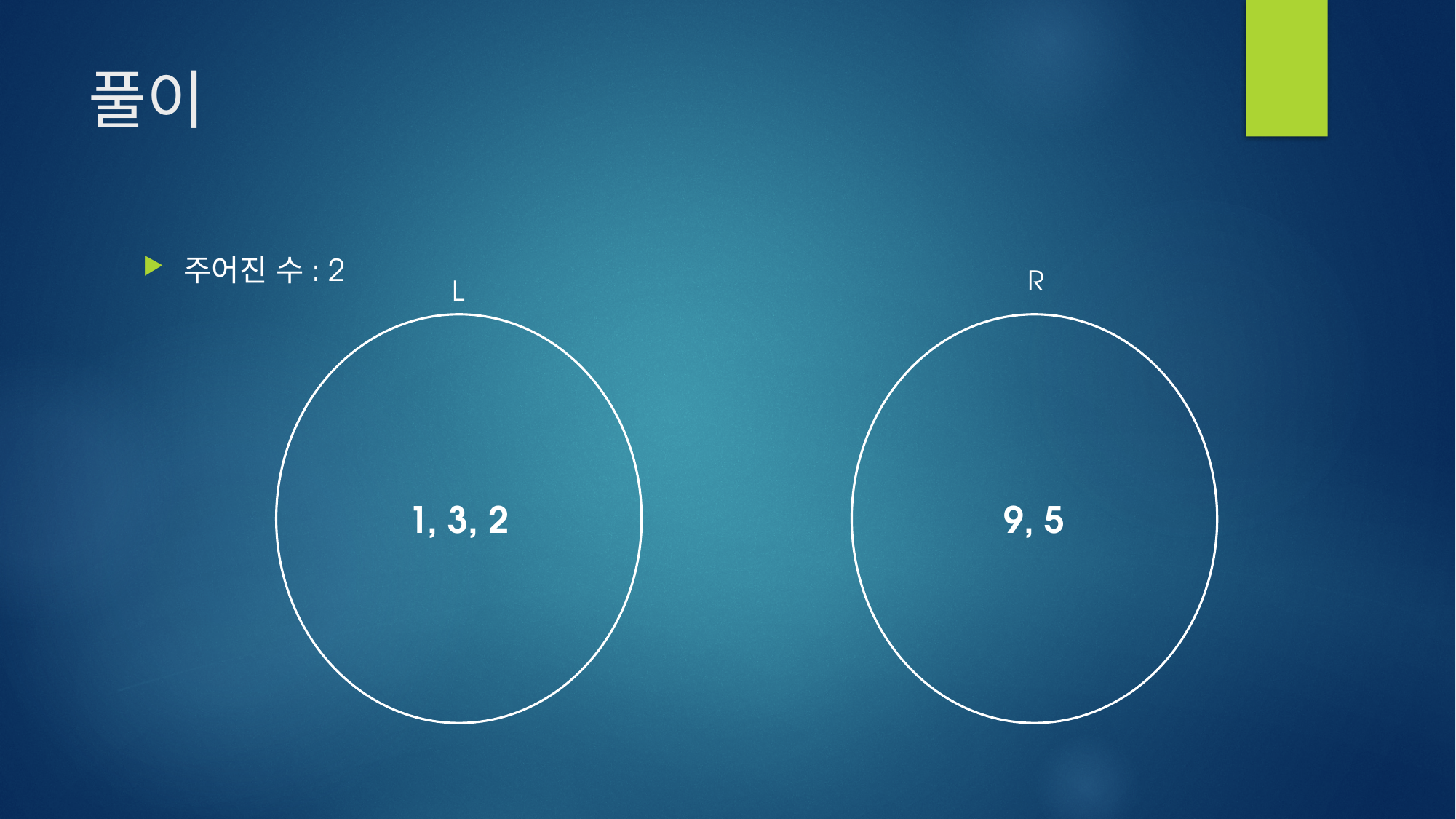

# 풀이
주어진 수: 2
R
L
1, 3, 2
9, 5